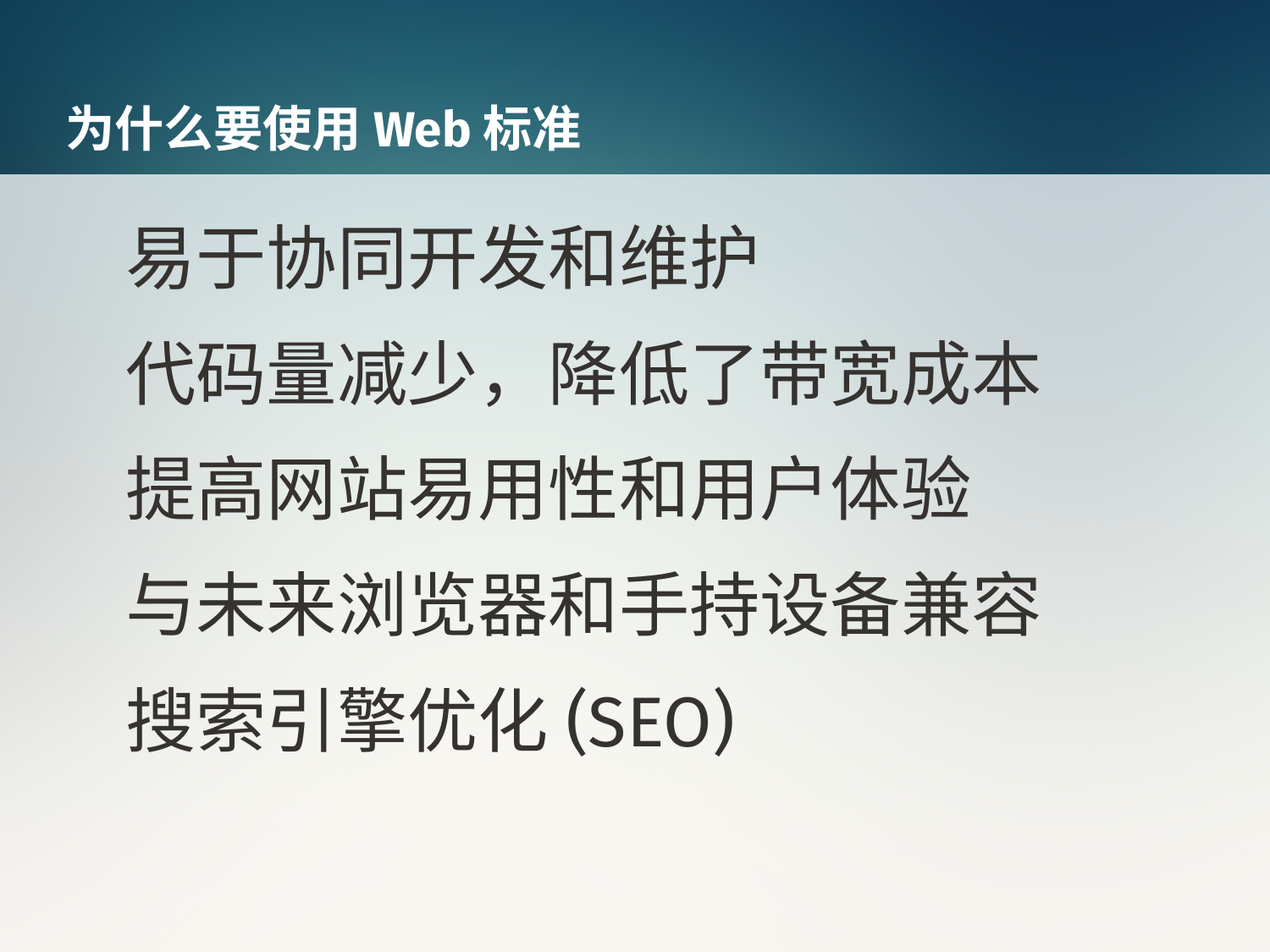

# 为什么要使用Web标准
易于协同开发和维护
代码量减少，降低了带宽成本
提高网站易用性和用户体验
与未来浏览器和手持设备兼容
搜索引擎优化(SEO)